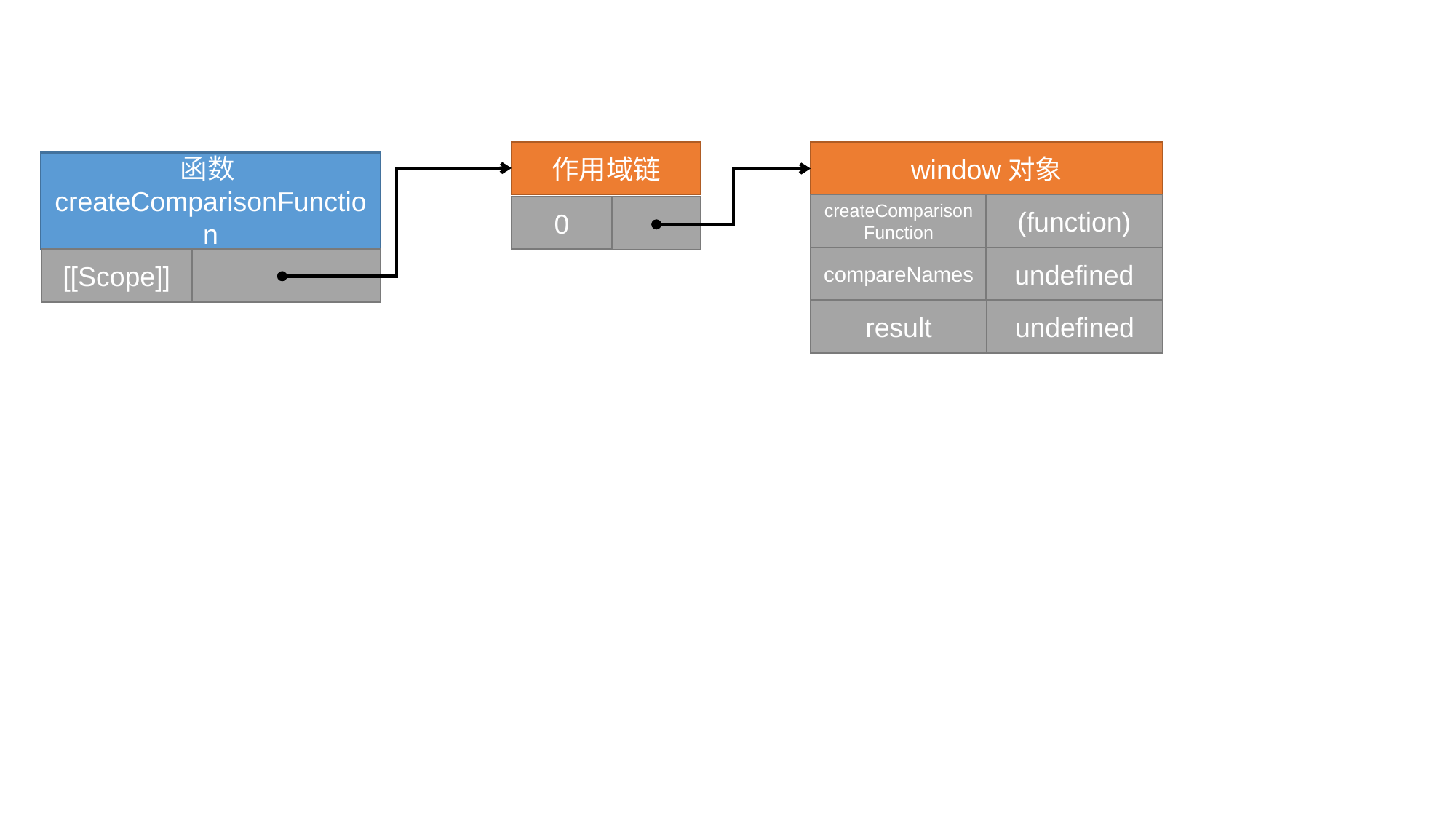

作用域链
window对象
函数createComparisonFunction
createComparisonFunction
(function)
0

compareNames
undefined
[[Scope]]

result
undefined